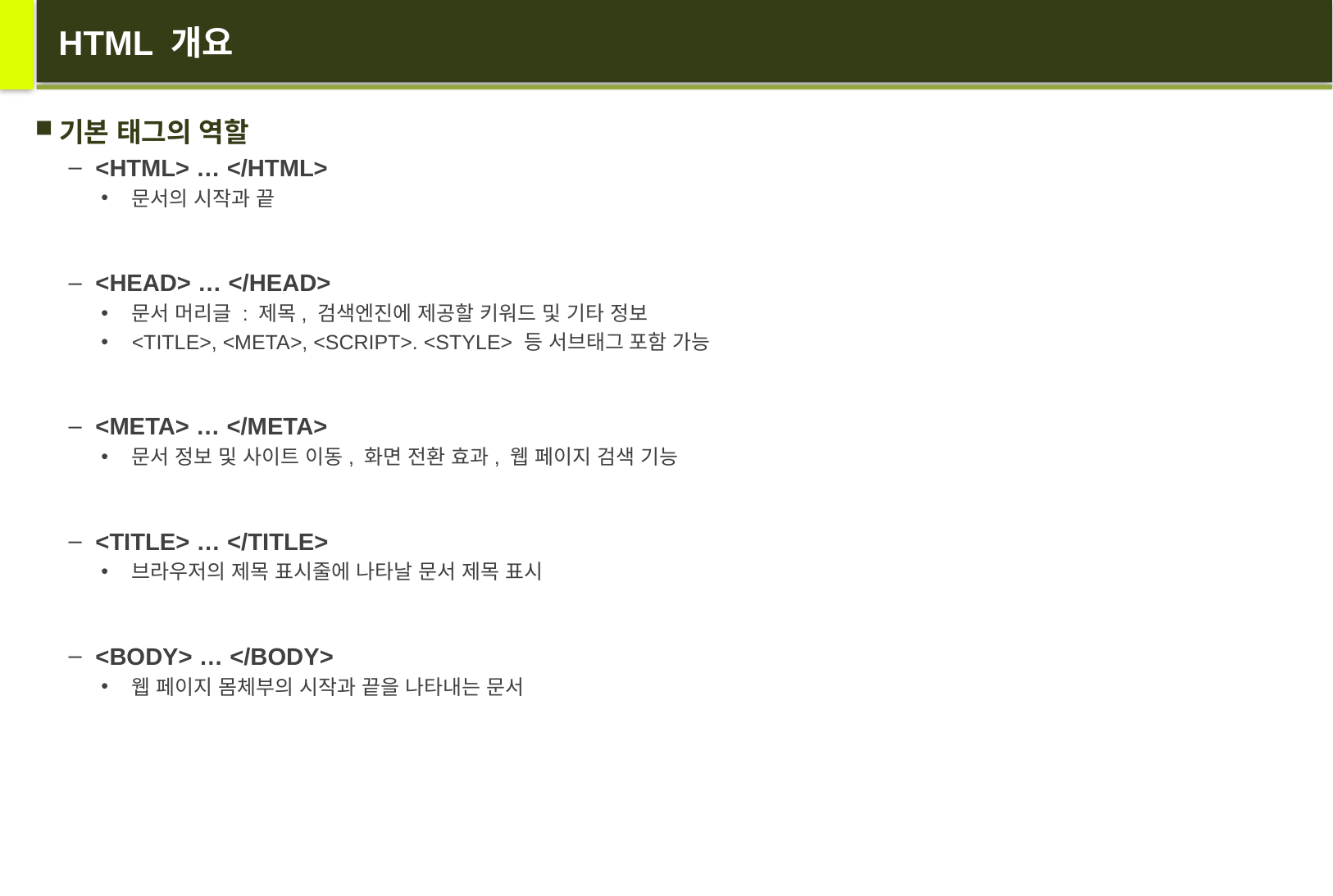

# HTML 개요
기본 태그의 역할
<HTML> … </HTML>
문서의 시작과 끝

<HEAD> … </HEAD>
문서 머리글 : 제목, 검색엔진에 제공할 키워드 및 기타 정보
<TITLE>, <META>, <SCRIPT>. <STYLE> 등 서브태그 포함 가능

<META> … </META>
문서 정보 및 사이트 이동, 화면 전환 효과, 웹 페이지 검색 기능

<TITLE> … </TITLE>
브라우저의 제목 표시줄에 나타날 문서 제목 표시

<BODY> … </BODY>
웹 페이지 몸체부의 시작과 끝을 나타내는 문서